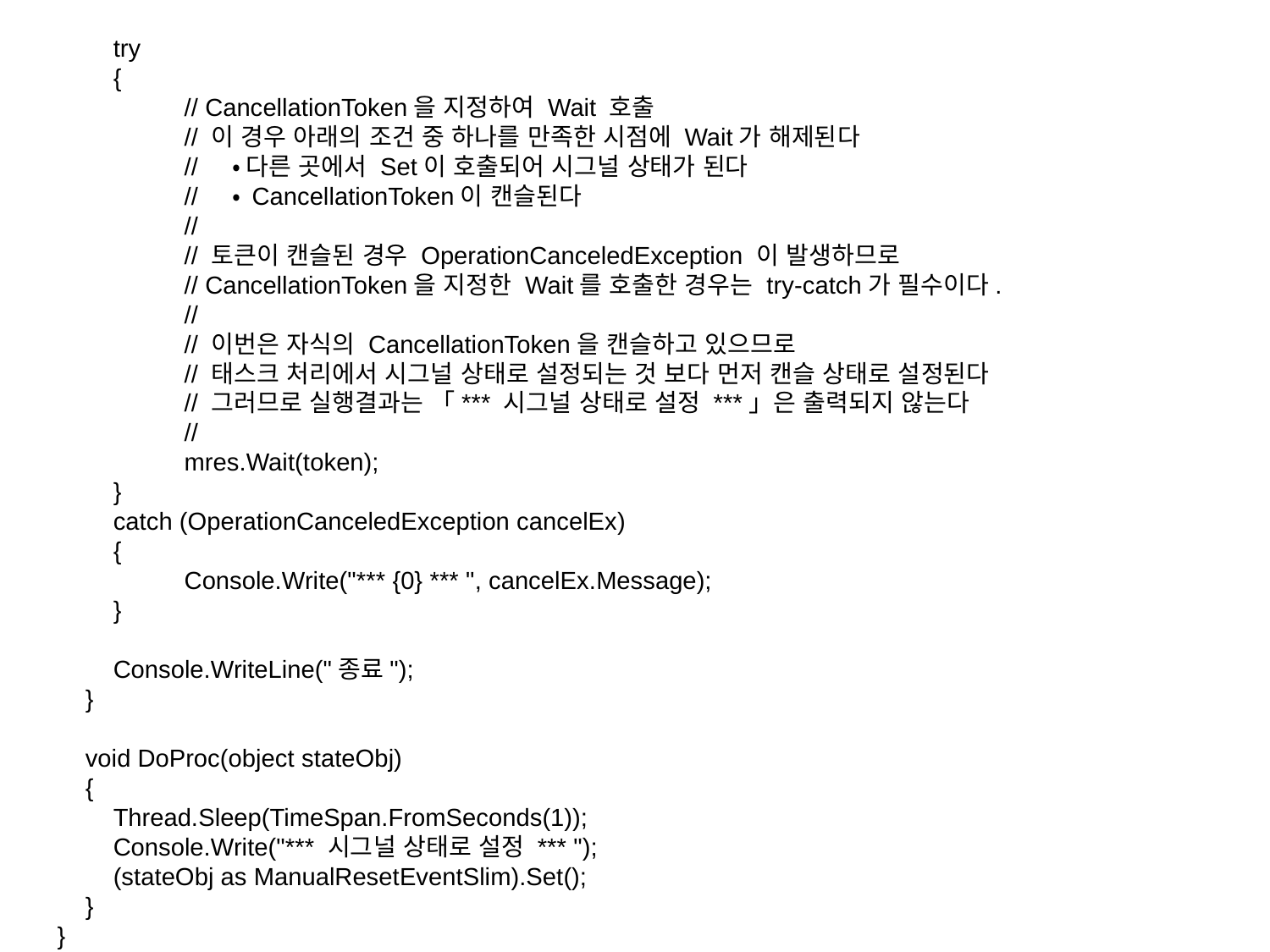

try
        {
	// CancellationToken을 지정하여 Wait 호출
	// 이 경우 아래의 조건 중 하나를 만족한 시점에 Wait가 해제된다
	//    ・ 다른 곳에서 Set이 호출되어 시그널 상태가 된다
	//    ・ CancellationToken이 캔슬된다
	//
	// 토큰이 캔슬된 경우 OperationCanceledException 이 발생하므로
	// CancellationToken을 지정한 Wait를 호출한 경우는 try-catch가 필수이다.
	//
	// 이번은 자식의 CancellationToken을 캔슬하고 있으므로
	// 태스크 처리에서 시그널 상태로 설정되는 것 보다 먼저 캔슬 상태로 설정된다
	// 그러므로 실행결과는 「*** 시그널 상태로 설정 ***」은 출력되지 않는다
	//
	mres.Wait(token);
        }
        catch (OperationCanceledException cancelEx)
        {
	Console.Write("*** {0} *** ", cancelEx.Message);
        }

        Console.WriteLine("종료");
    }

    void DoProc(object stateObj)
    {
        Thread.Sleep(TimeSpan.FromSeconds(1));
        Console.Write("*** 시그널 상태로 설정 *** ");
        (stateObj as ManualResetEventSlim).Set();
    }
}